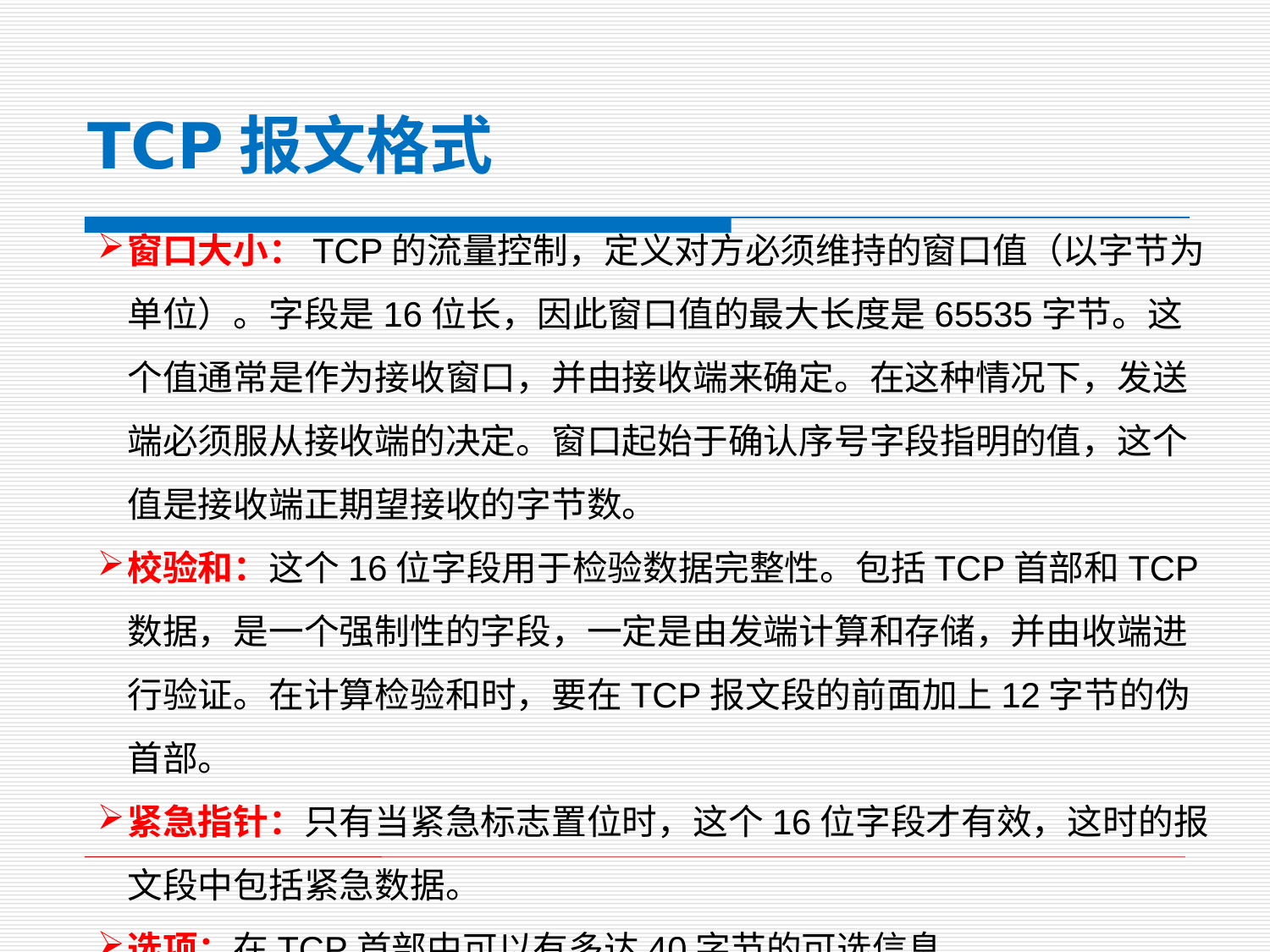

# TCP报文格式
窗口大小：TCP的流量控制，定义对方必须维持的窗口值（以字节为单位）。字段是16位长，因此窗口值的最大长度是65535字节。这个值通常是作为接收窗口，并由接收端来确定。在这种情况下，发送端必须服从接收端的决定。窗口起始于确认序号字段指明的值，这个值是接收端正期望接收的字节数。
校验和：这个16位字段用于检验数据完整性。包括TCP首部和TCP数据，是一个强制性的字段，一定是由发端计算和存储，并由收端进行验证。在计算检验和时，要在TCP报文段的前面加上12字节的伪首部。
紧急指针：只有当紧急标志置位时，这个16位字段才有效，这时的报文段中包括紧急数据。
选项：在TCP首部中可以有多达40字节的可选信息。